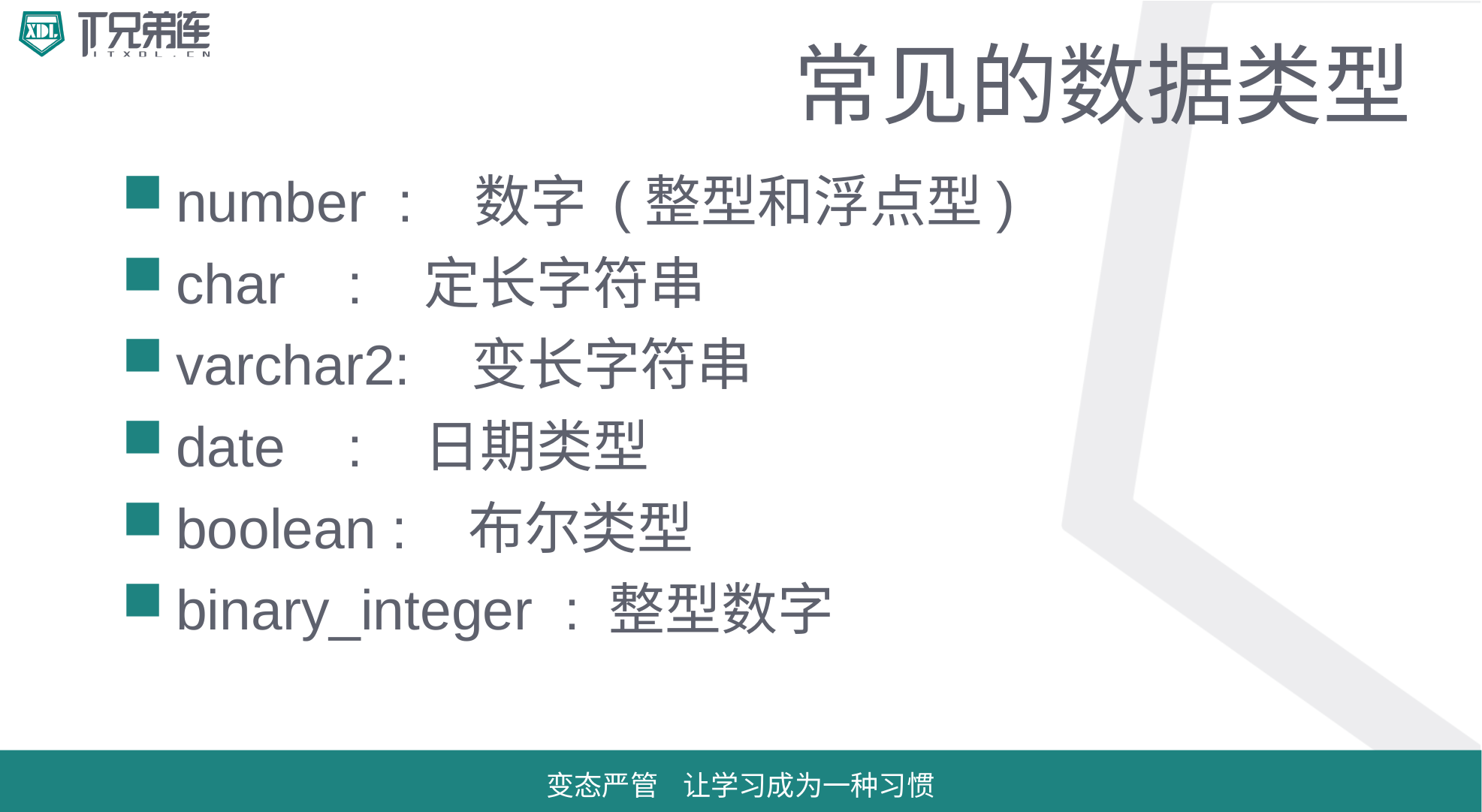

# 常见的数据类型
number  :   数字 (整型和浮点型)
char    :   定长字符串
varchar2:   变长字符串
date    :   日期类型
boolean :   布尔类型
binary_integer  : 整型数字